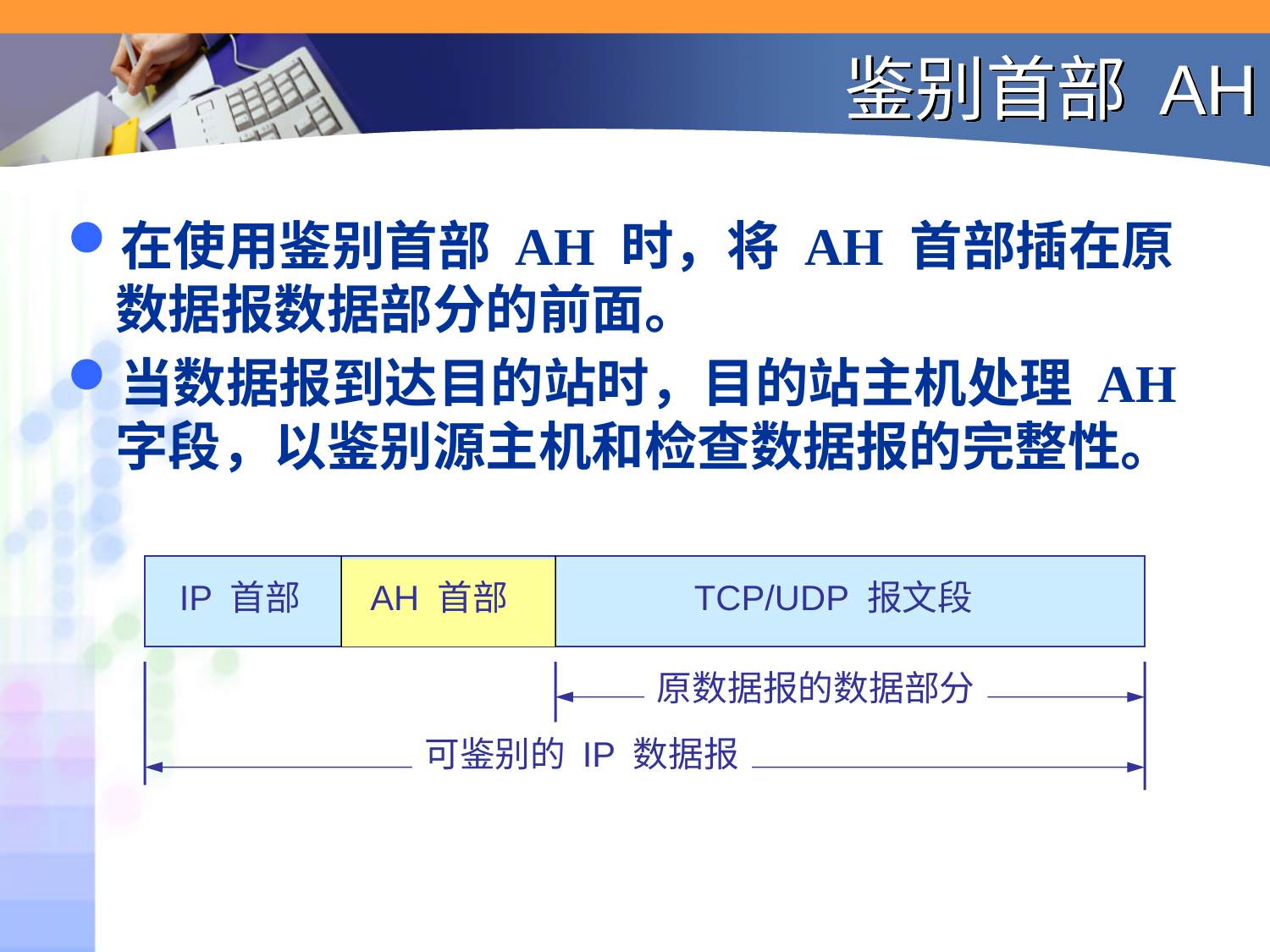

# 鉴别首部 AH
在使用鉴别首部 AH 时，将 AH 首部插在原数据报数据部分的前面。
当数据报到达目的站时，目的站主机处理 AH 字段，以鉴别源主机和检查数据报的完整性。

IP 首部
AH 首部
TCP/UDP 报文段
原数据报的数据部分

可鉴别的 IP 数据报